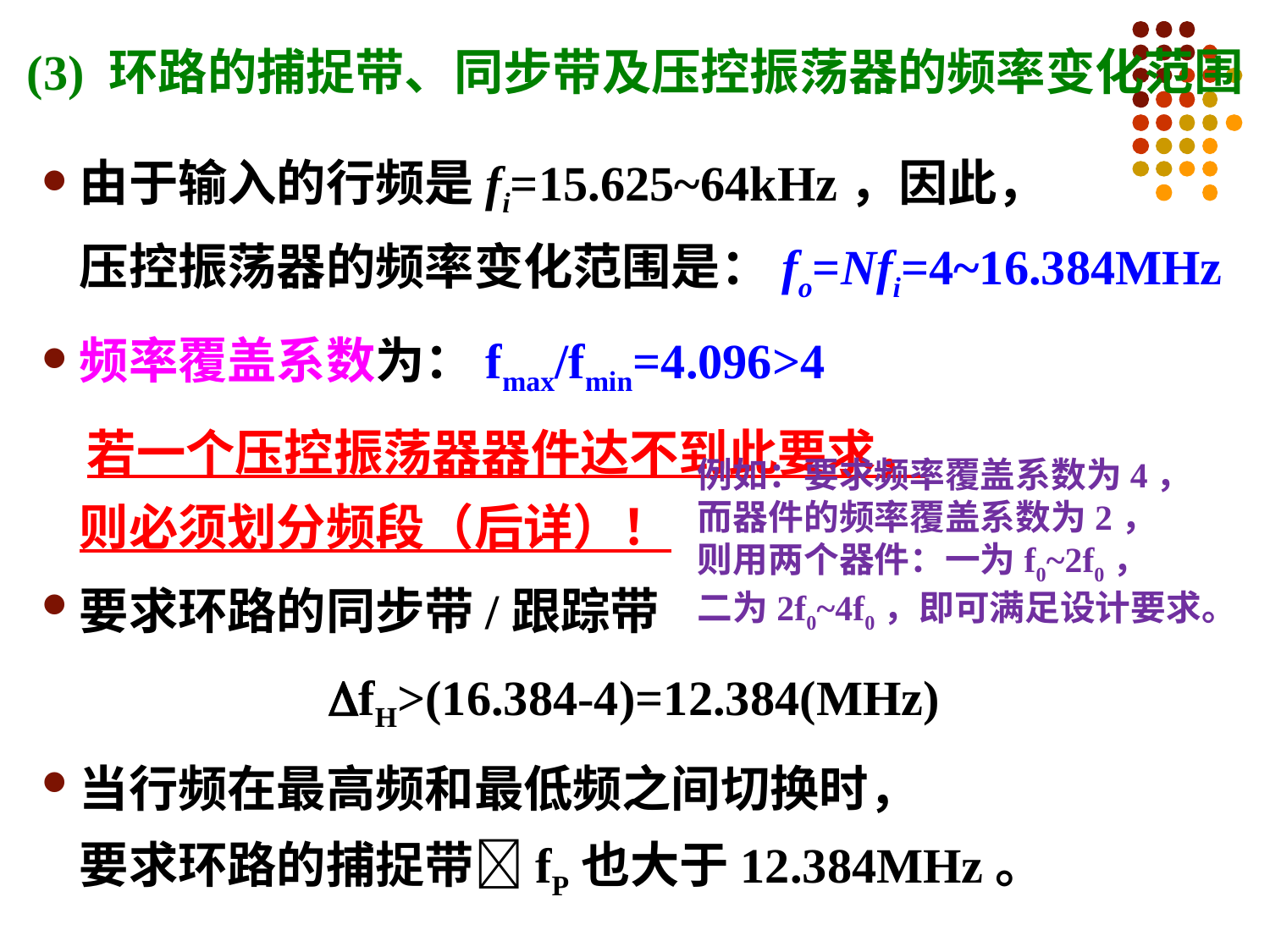

# (3) 环路的捕捉带、同步带及压控振荡器的频率变化范围
由于输入的行频是fi=15.625~64kHz，因此，
压控振荡器的频率变化范围是：fo=Nfi=4~16.384MHz
频率覆盖系数为：fmax/fmin=4.096>4
   若一个压控振荡器器件达不到此要求，
则必须划分频段（后详）！
要求环路的同步带/跟踪带
ΔfH>(16.384-4)=12.384(MHz)
当行频在最高频和最低频之间切换时，
要求环路的捕捉带ΔfP也大于12.384MHz。
例如：要求频率覆盖系数为4，
而器件的频率覆盖系数为2，
则用两个器件：一为f0~2f0，
二为2f0~4f0，即可满足设计要求。